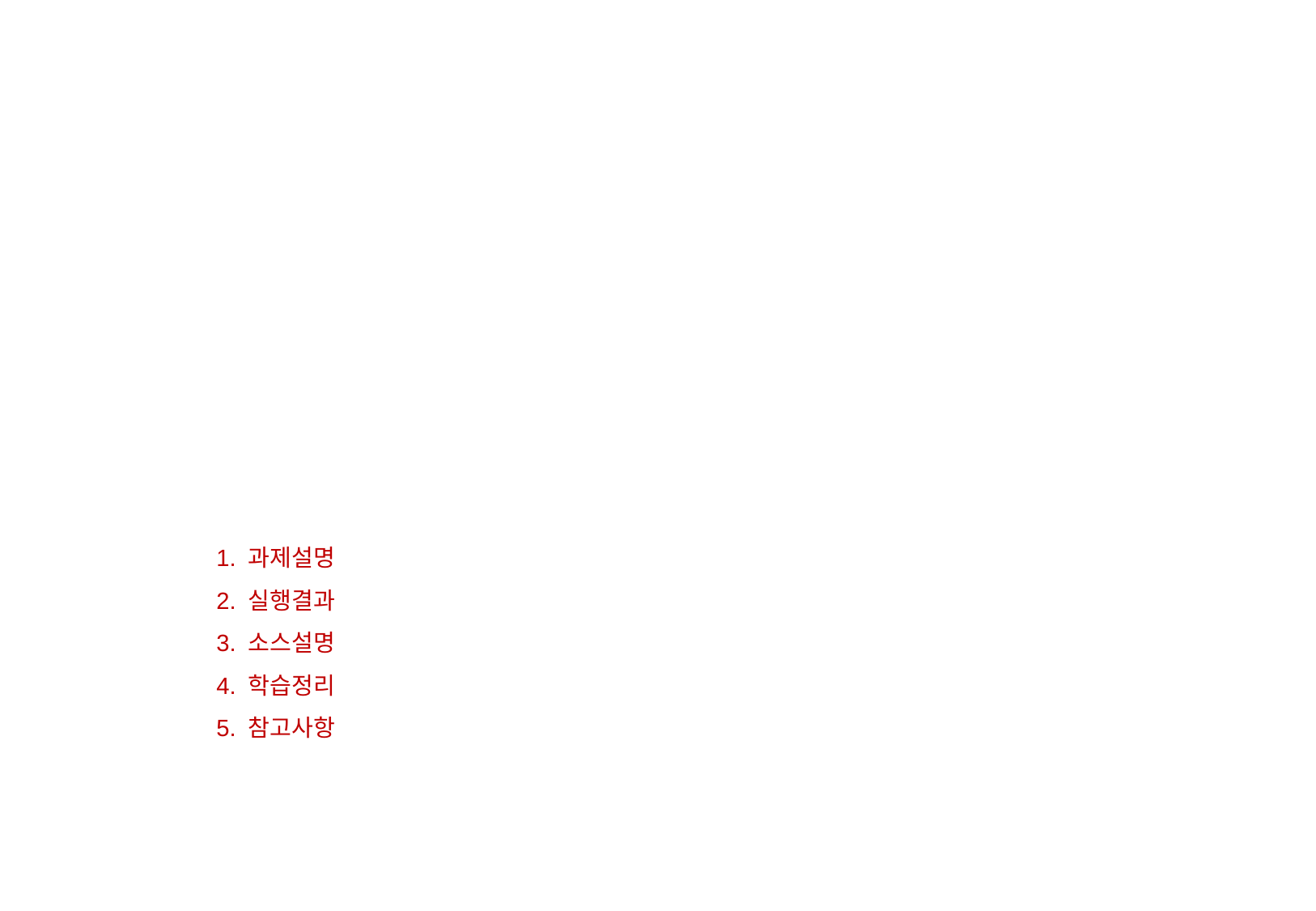

1. 과제설명
2. 실행결과
3. 소스설명
4. 학습정리
5. 참고사항